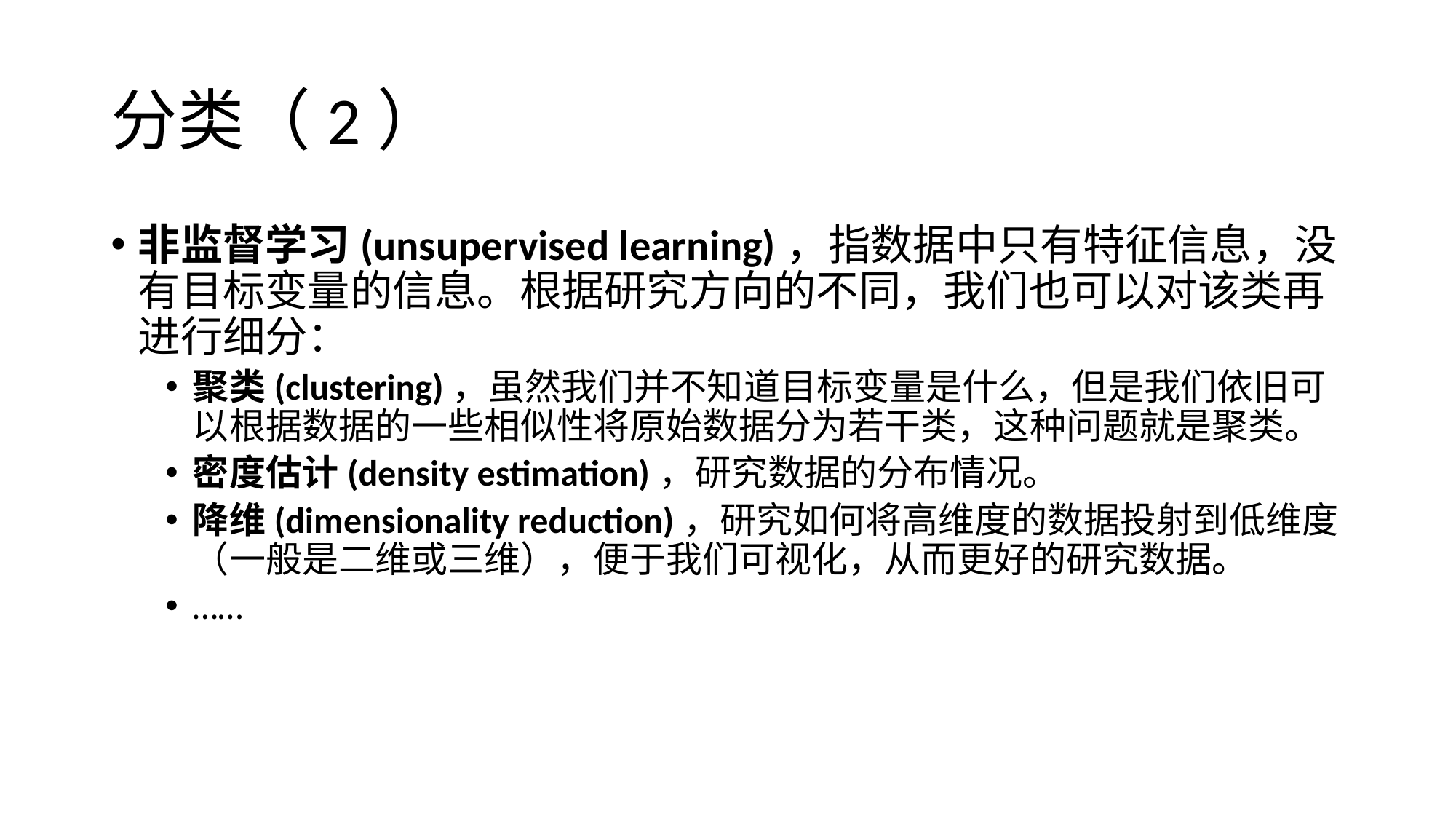

# 分类（2）
非监督学习(unsupervised learning)，指数据中只有特征信息，没有目标变量的信息。根据研究方向的不同，我们也可以对该类再进行细分：
聚类(clustering)，虽然我们并不知道目标变量是什么，但是我们依旧可以根据数据的一些相似性将原始数据分为若干类，这种问题就是聚类。
密度估计(density estimation)，研究数据的分布情况。
降维(dimensionality reduction)，研究如何将高维度的数据投射到低维度（一般是二维或三维），便于我们可视化，从而更好的研究数据。
……